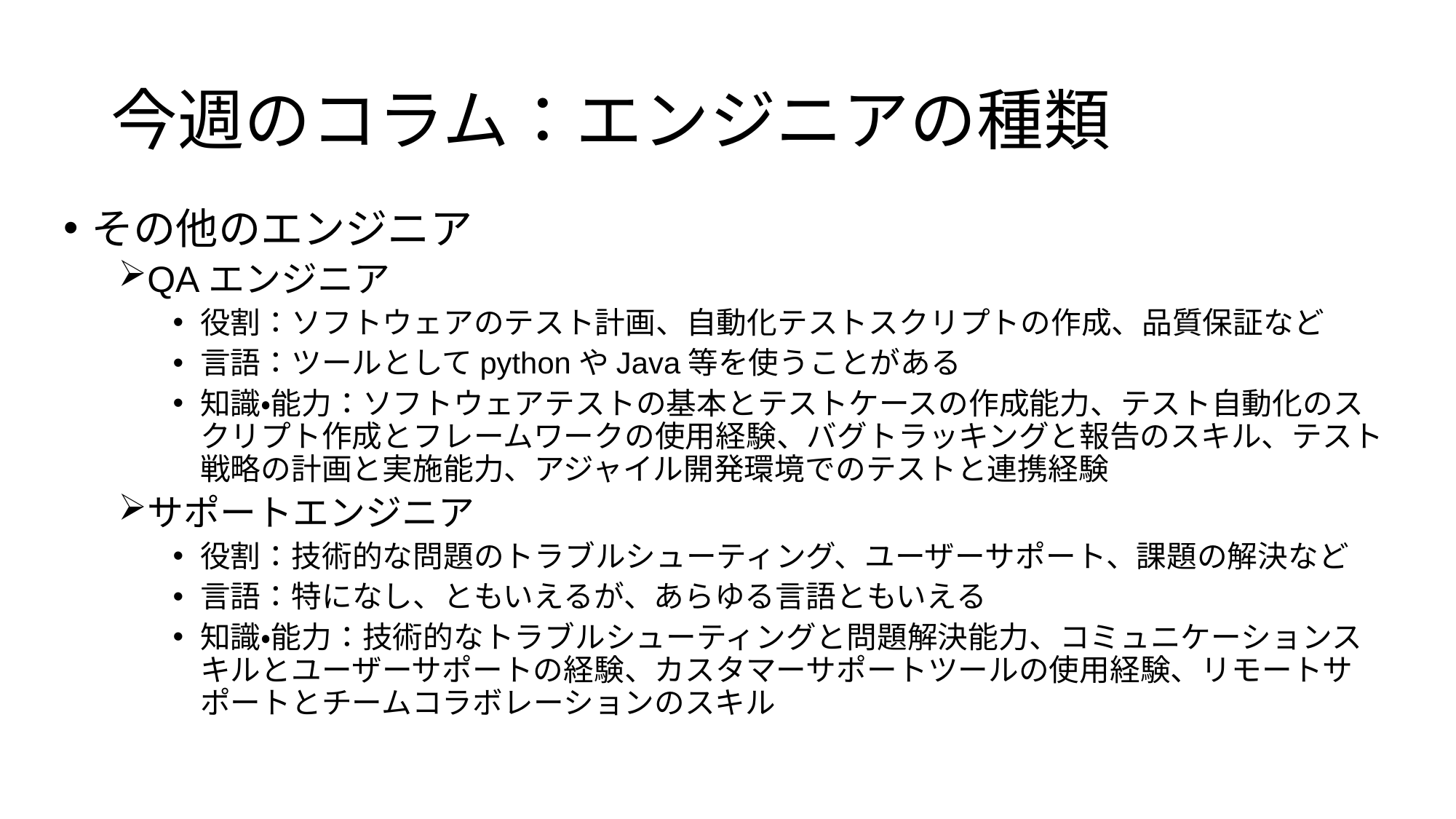

# 今週のコラム：エンジニアの種類
その他のエンジニア
QAエンジニア
役割：ソフトウェアのテスト計画、自動化テストスクリプトの作成、品質保証など
言語：ツールとしてpythonやJava等を使うことがある
知識・能力：ソフトウェアテストの基本とテストケースの作成能力、テスト自動化のスクリプト作成とフレームワークの使用経験、バグトラッキングと報告のスキル、テスト戦略の計画と実施能力、アジャイル開発環境でのテストと連携経験
サポートエンジニア
役割：技術的な問題のトラブルシューティング、ユーザーサポート、課題の解決など
言語：特になし、ともいえるが、あらゆる言語ともいえる
知識・能力：技術的なトラブルシューティングと問題解決能力、コミュニケーションスキルとユーザーサポートの経験、カスタマーサポートツールの使用経験、リモートサポートとチームコラボレーションのスキル